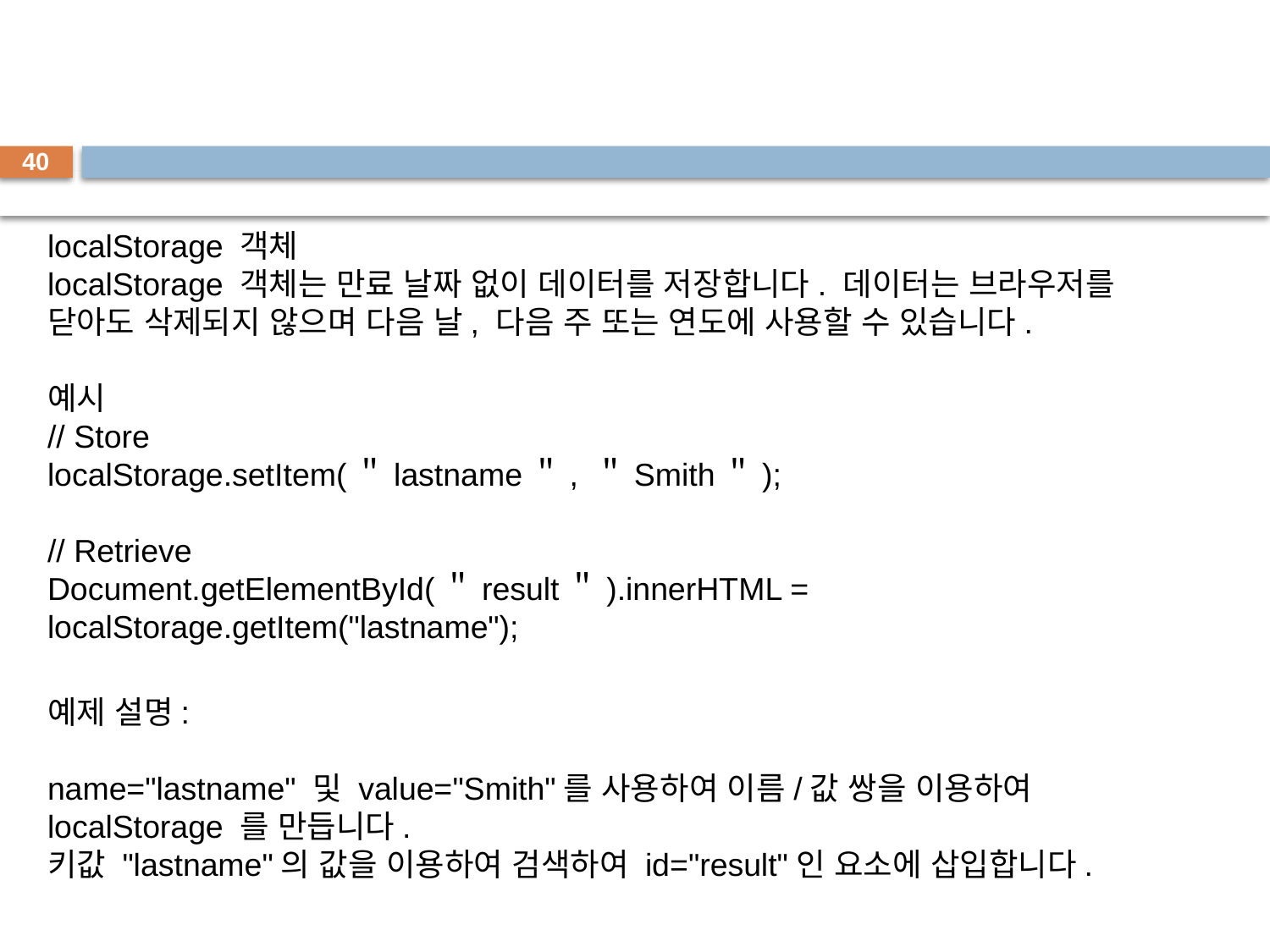

40
localStorage 객체
localStorage 객체는 만료 날짜 없이 데이터를 저장합니다. 데이터는 브라우저를
닫아도 삭제되지 않으며 다음 날, 다음 주 또는 연도에 사용할 수 있습니다.

예시
// Store
localStorage.setItem(＂lastname＂, ＂Smith＂);

// Retrieve
Document.getElementById(＂result＂).innerHTML = localStorage.getItem("lastname");
예제 설명:

name="lastname" 및 value="Smith"를 사용하여 이름/값 쌍을 이용하여 localStorage 를 만듭니다.
키값 "lastname"의 값을 이용하여 검색하여 id="result"인 요소에 삽입합니다.